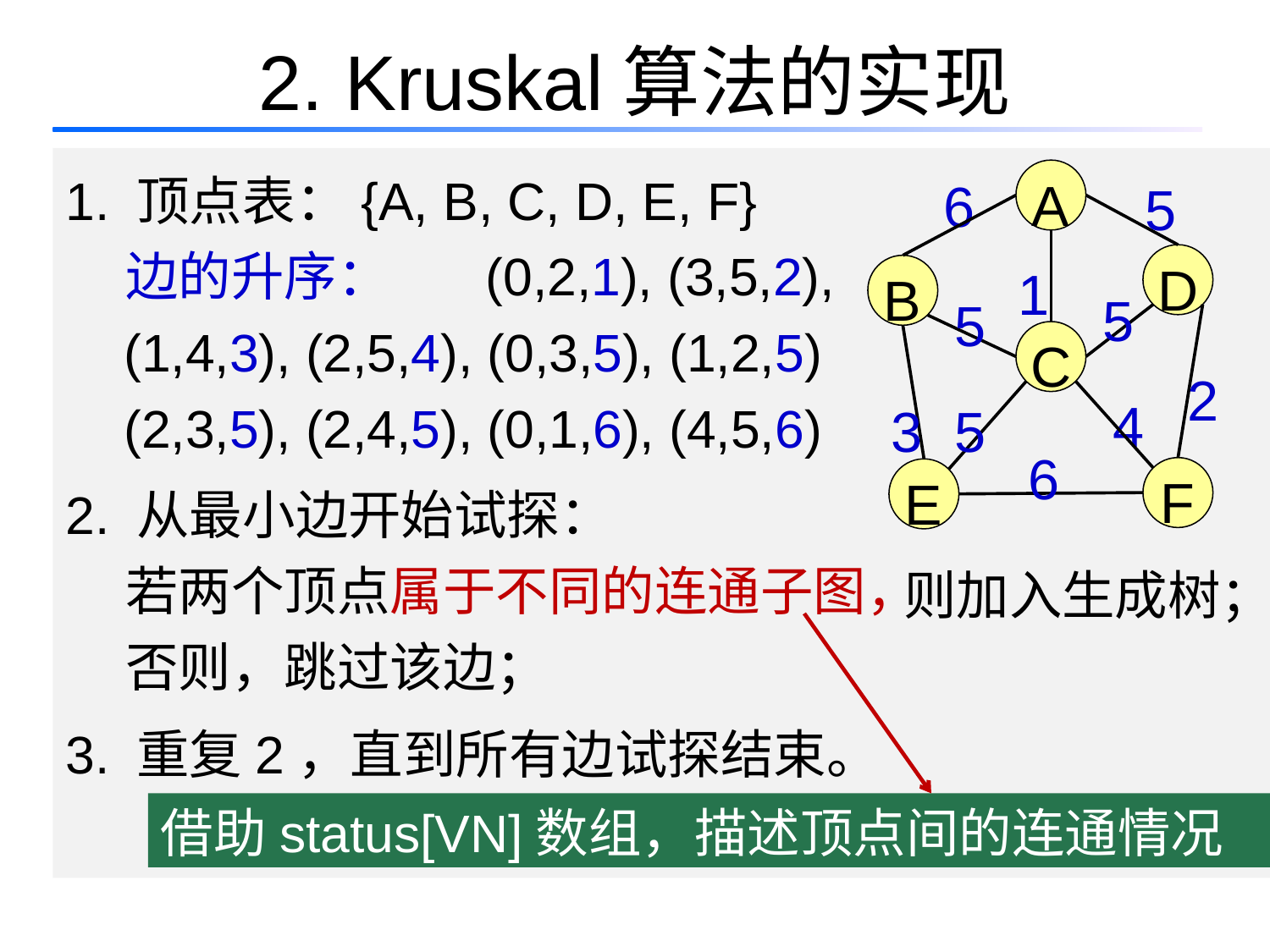

# 2. Kruskal算法的实现

1. 顶点表：{A, B, C, D, E, F}
    边的升序：       (0,2,1), (3,5,2),
    (1,4,3), (2,5,4), (0,3,5), (1,2,5)
    (2,3,5), (2,4,5), (0,1,6), (4,5,6)
2. 从最小边开始试探：
    若两个顶点属于不同的连通子图，
    否则，跳过该边；
3. 重复2，直到所有边试探结束。

6
5
A
1
D
B
5
5
C
2
4
3
5
6
F
E
则加入生成树；
借助status[VN]数组，描述顶点间的连通情况